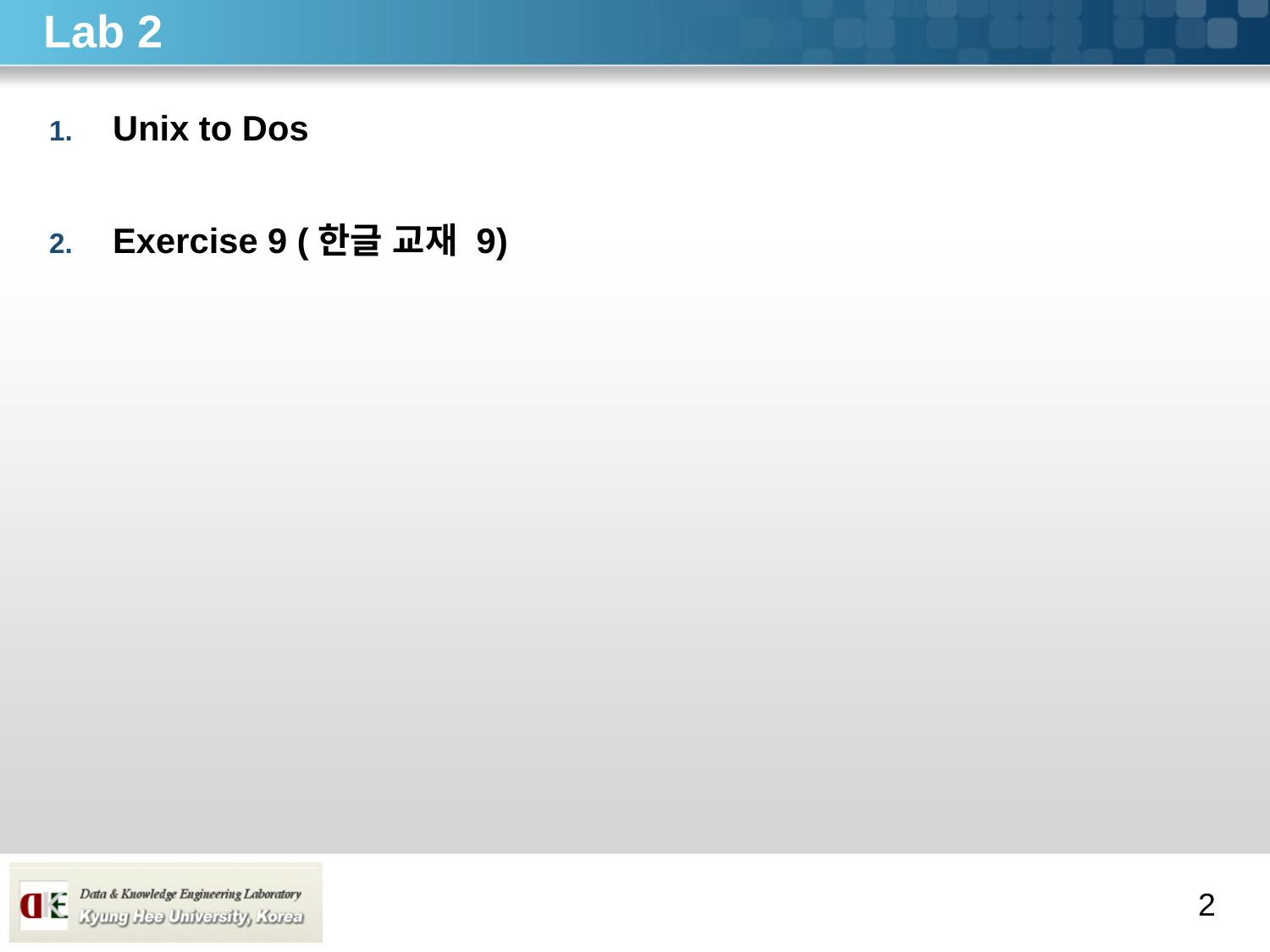

# Lab 2
Unix to Dos

Exercise 9 (한글 교재 9)